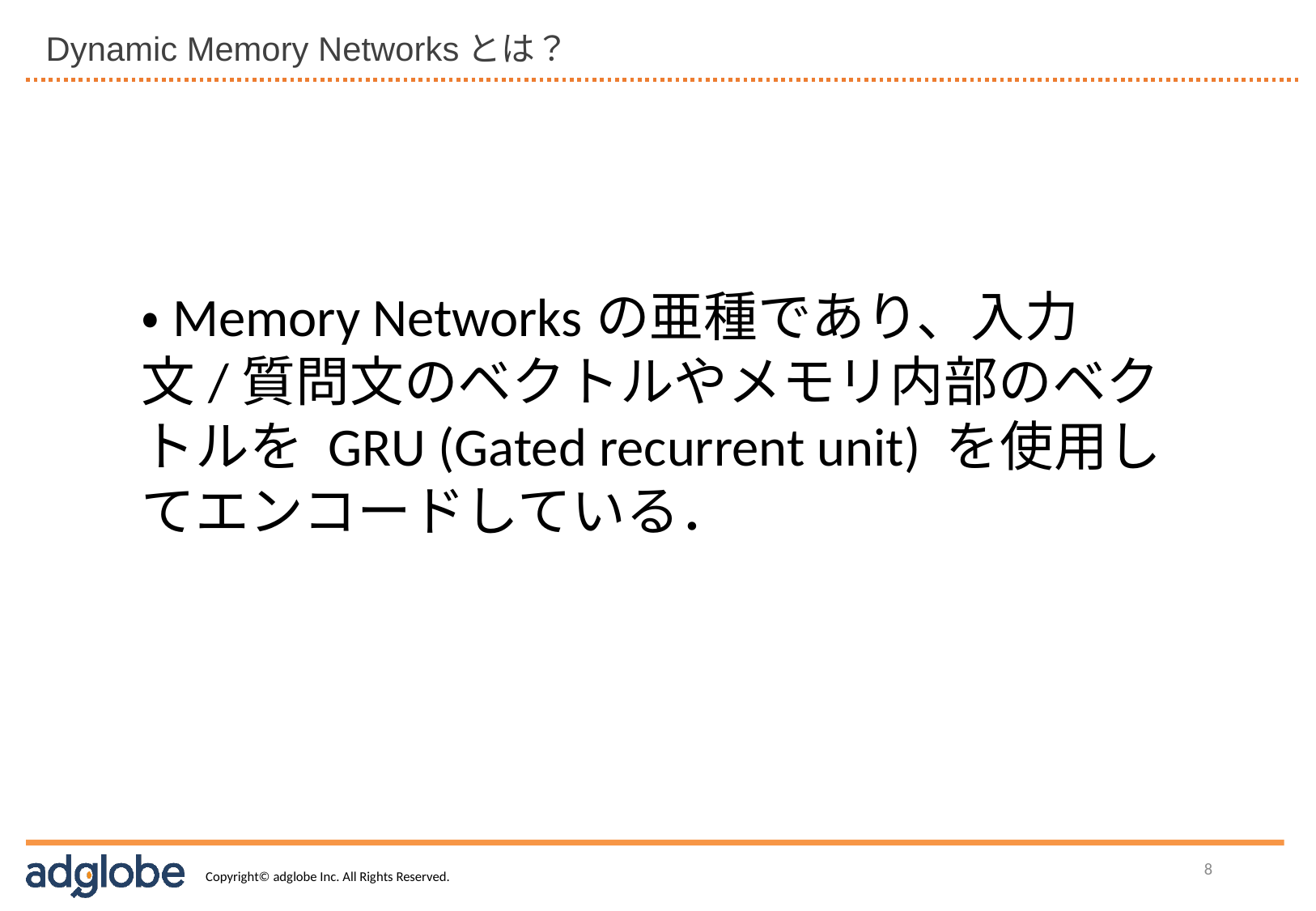

Dynamic Memory Networksとは？
・Memory Networksの亜種であり、入力文/質問文のベクトルやメモリ内部のベクトルを GRU (Gated recurrent unit) を使用してエンコードしている．
8